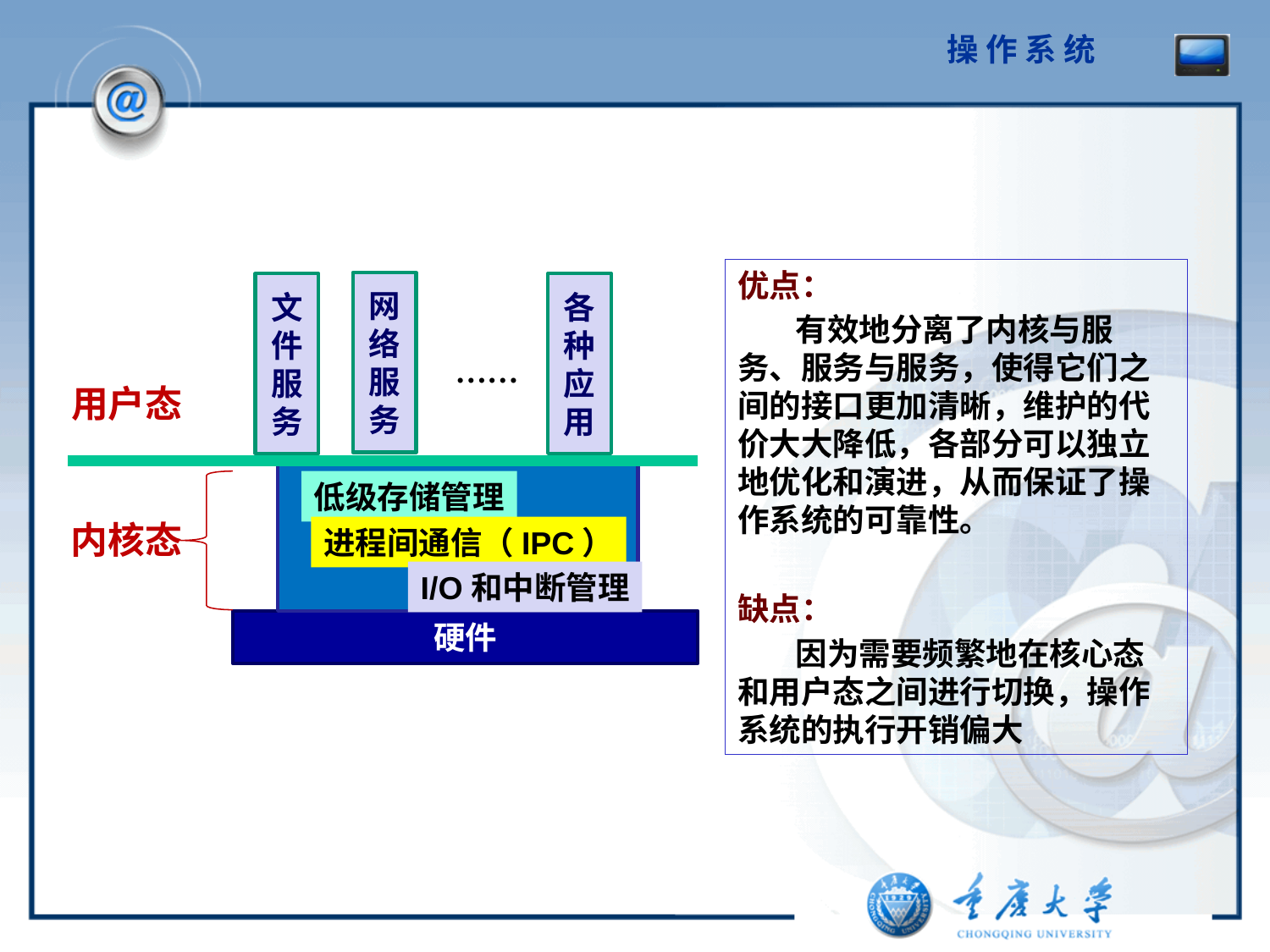

优点：
       有效地分离了内核与服务、服务与服务，使得它们之间的接口更加清晰，维护的代价大大降低，各部分可以独立地优化和演进，从而保证了操作系统的可靠性。

缺点：
       因为需要频繁地在核心态和用户态之间进行切换，操作系统的执行开销偏大
网络服务
文件服务
各种应用
……
用户态

低级存储管理
内核态
进程间通信（IPC）
I/O和中断管理
硬件